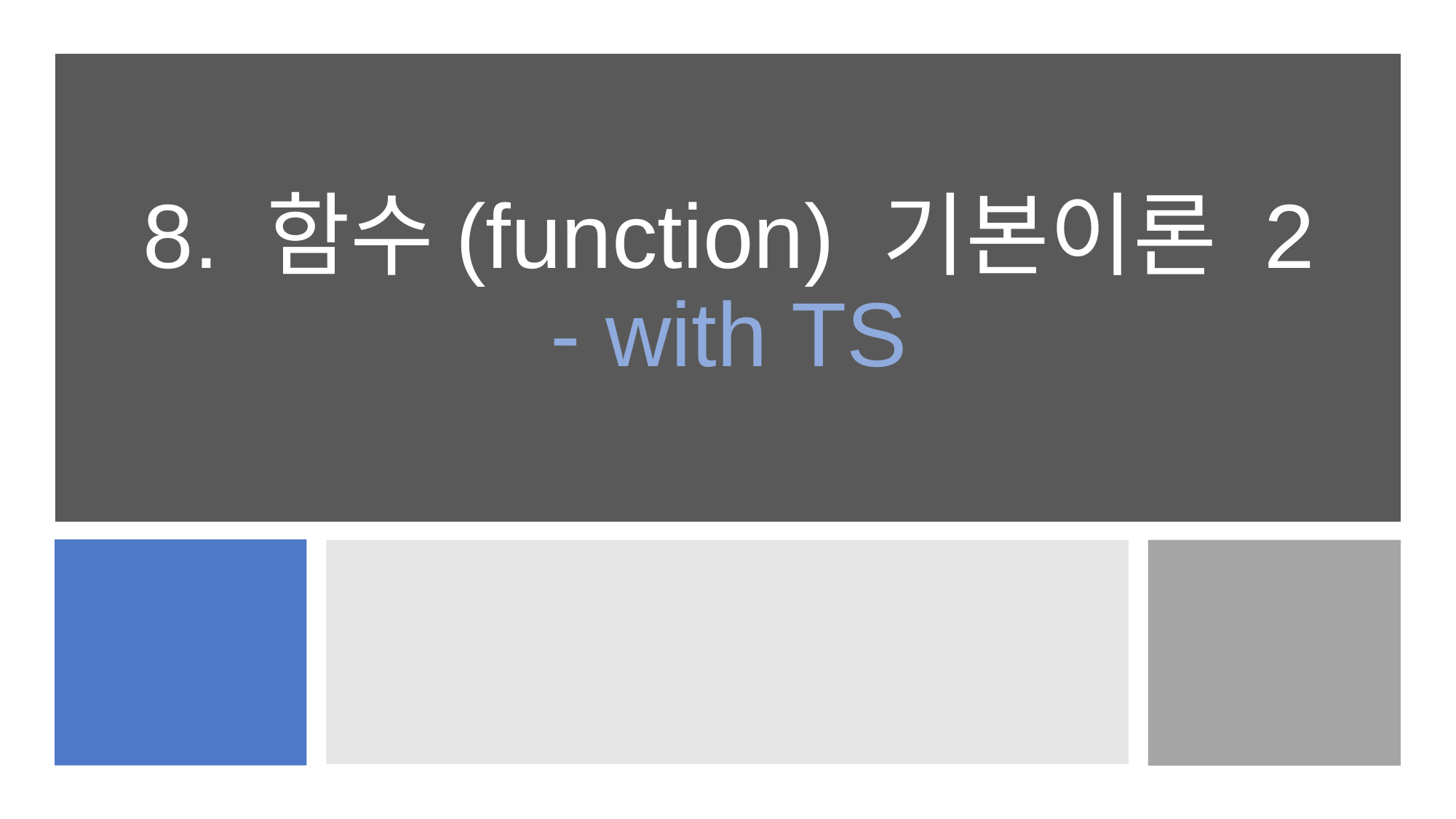

# 8. 함수(function) 기본이론 2 - with TS